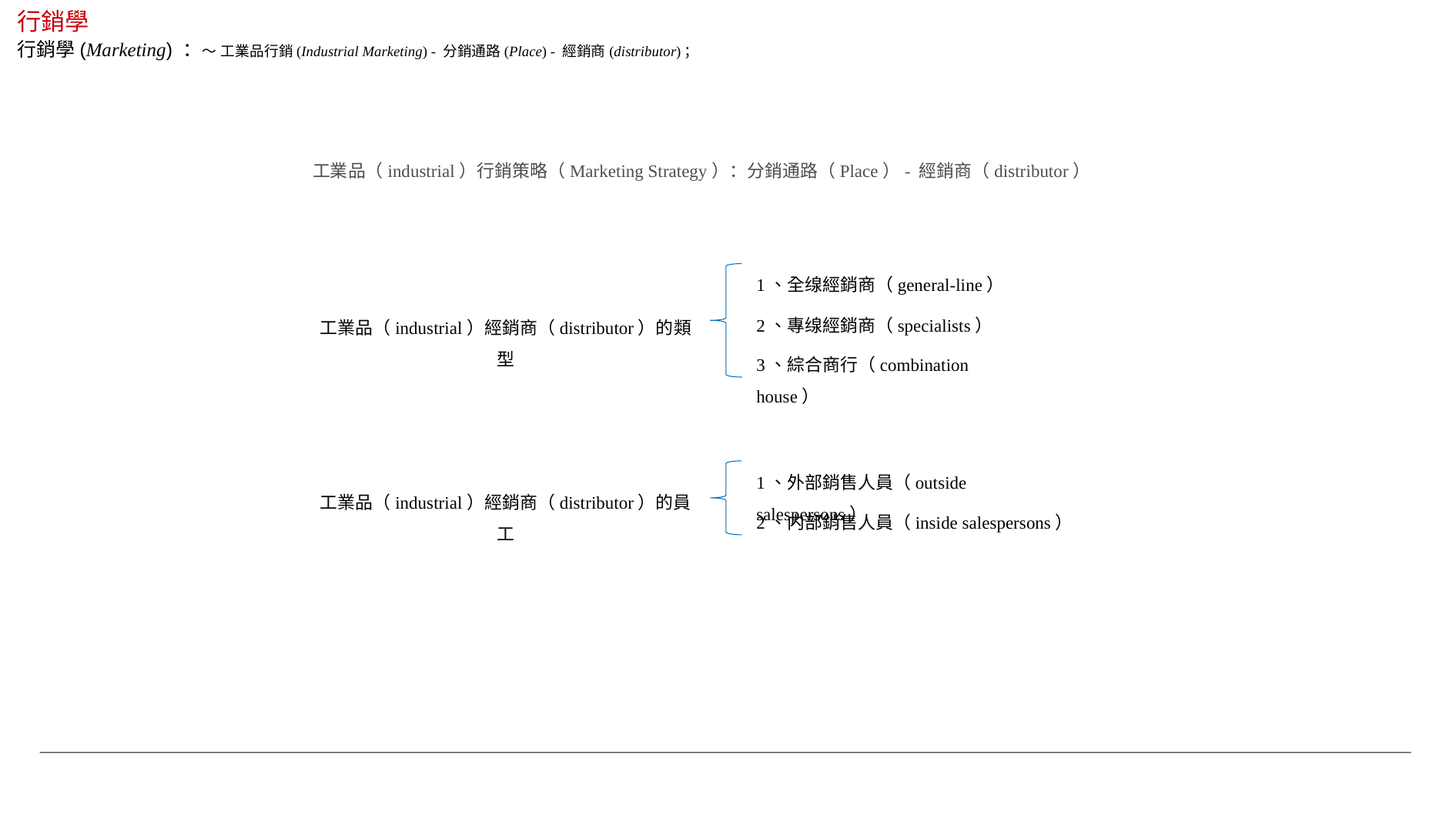

行銷學
行銷學(Marketing) ：～ 工業品行銷(Industrial Marketing) - 分銷通路(Place) - 經銷商(distributor)；
工業品（industrial）行銷策略（Marketing Strategy）：分銷通路（Place）- 經銷商（distributor）
1、全缐經銷商（general-line）

2、專缐經銷商（specialists）
工業品（industrial）經銷商（distributor）的類型
3、綜合商行（combination house）
1、外部銷售人員（outside salespersons）

工業品（industrial）經銷商（distributor）的員工
2、内部銷售人員（inside salespersons）